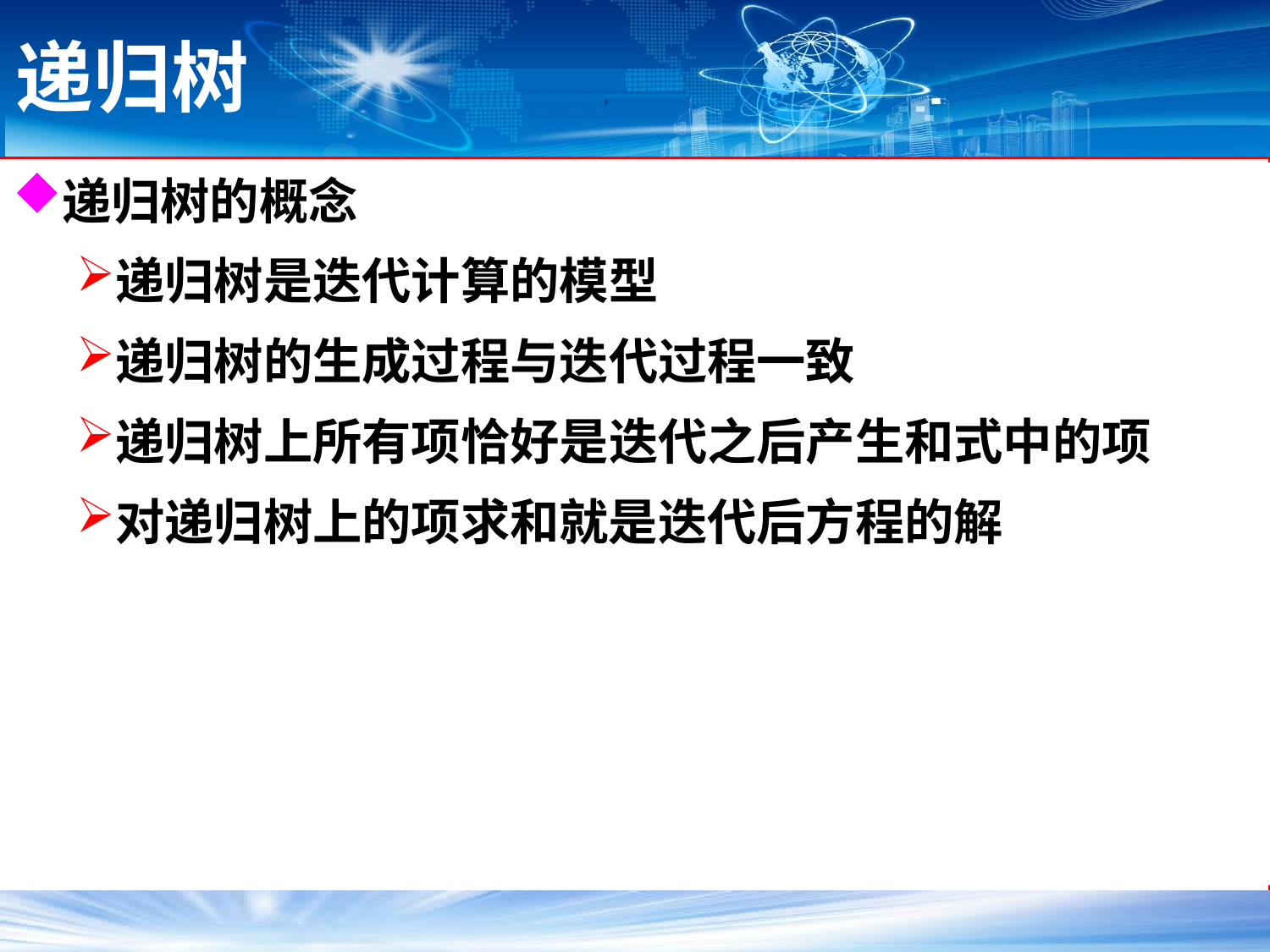

# 递归树
递归树的概念
递归树是迭代计算的模型
递归树的生成过程与迭代过程一致
递归树上所有项恰好是迭代之后产生和式中的项
对递归树上的项求和就是迭代后方程的解